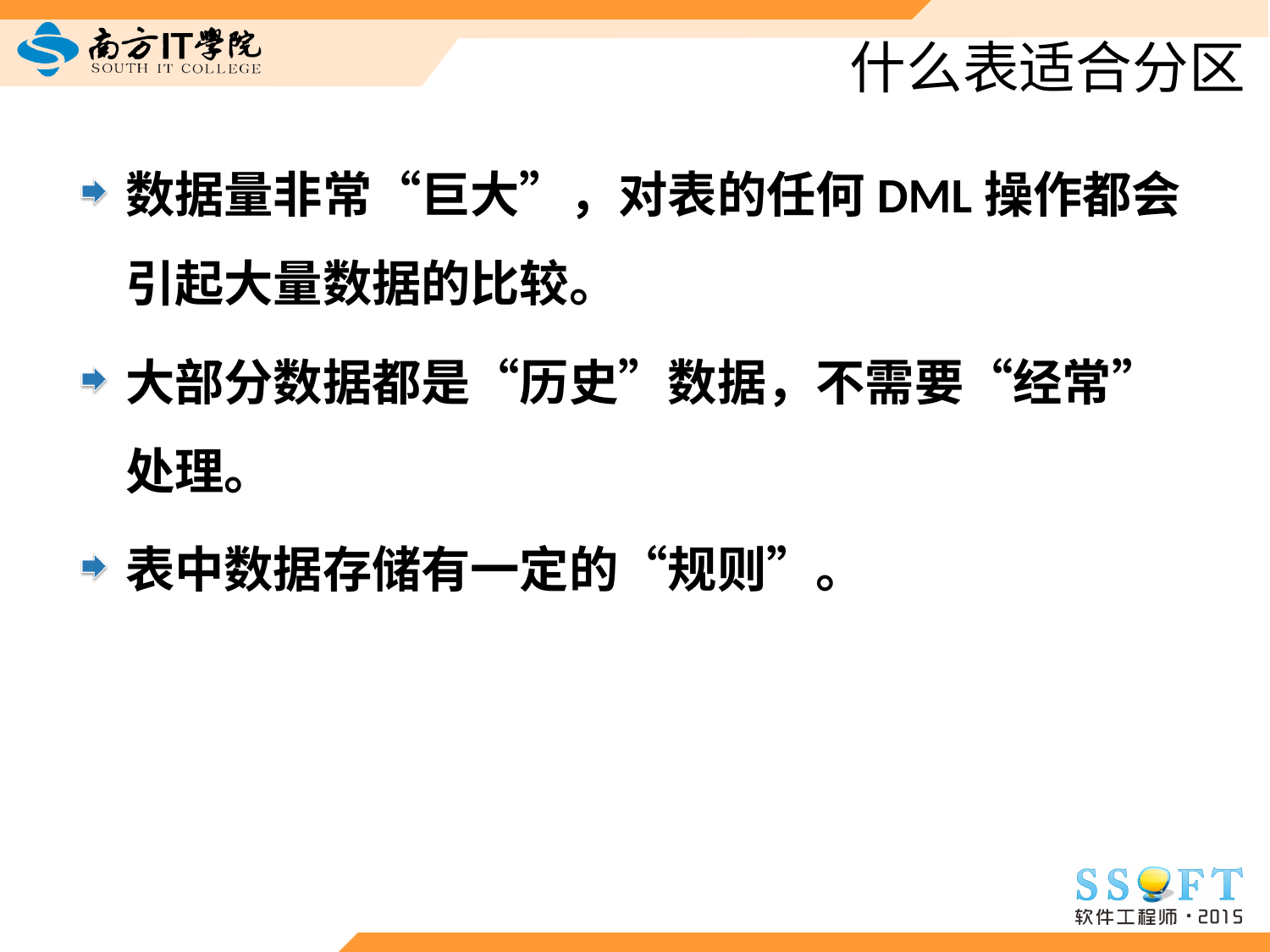

# 什么表适合分区
数据量非常“巨大”，对表的任何DML操作都会引起大量数据的比较。
大部分数据都是“历史”数据，不需要“经常”处理。
表中数据存储有一定的“规则”。